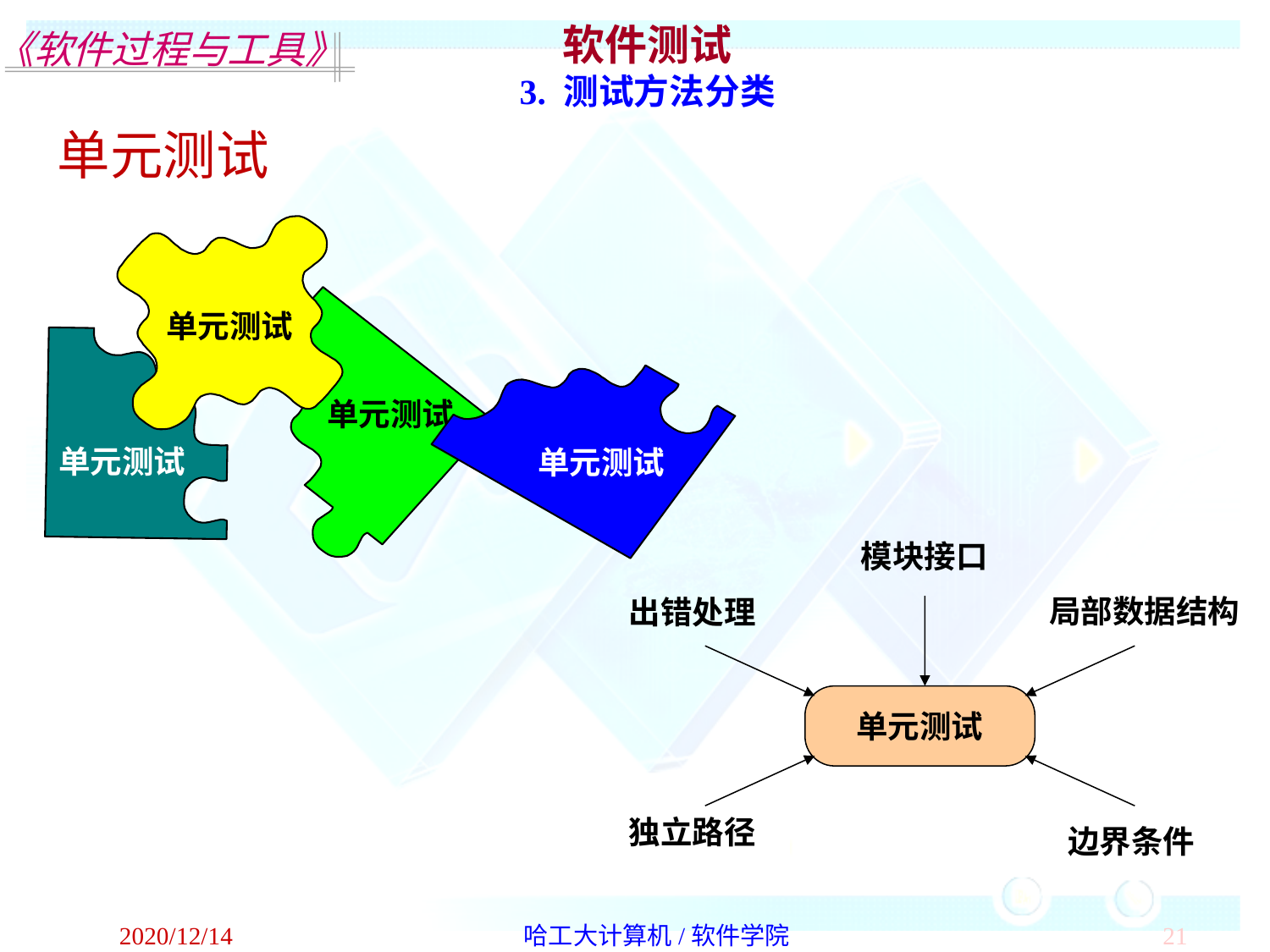

软件测试
3. 测试方法分类
单元测试

单元测试
单元测试

单元测试
单元测试
模块接口
局部数据结构
出错处理

单元测试

独立路径
边界条件